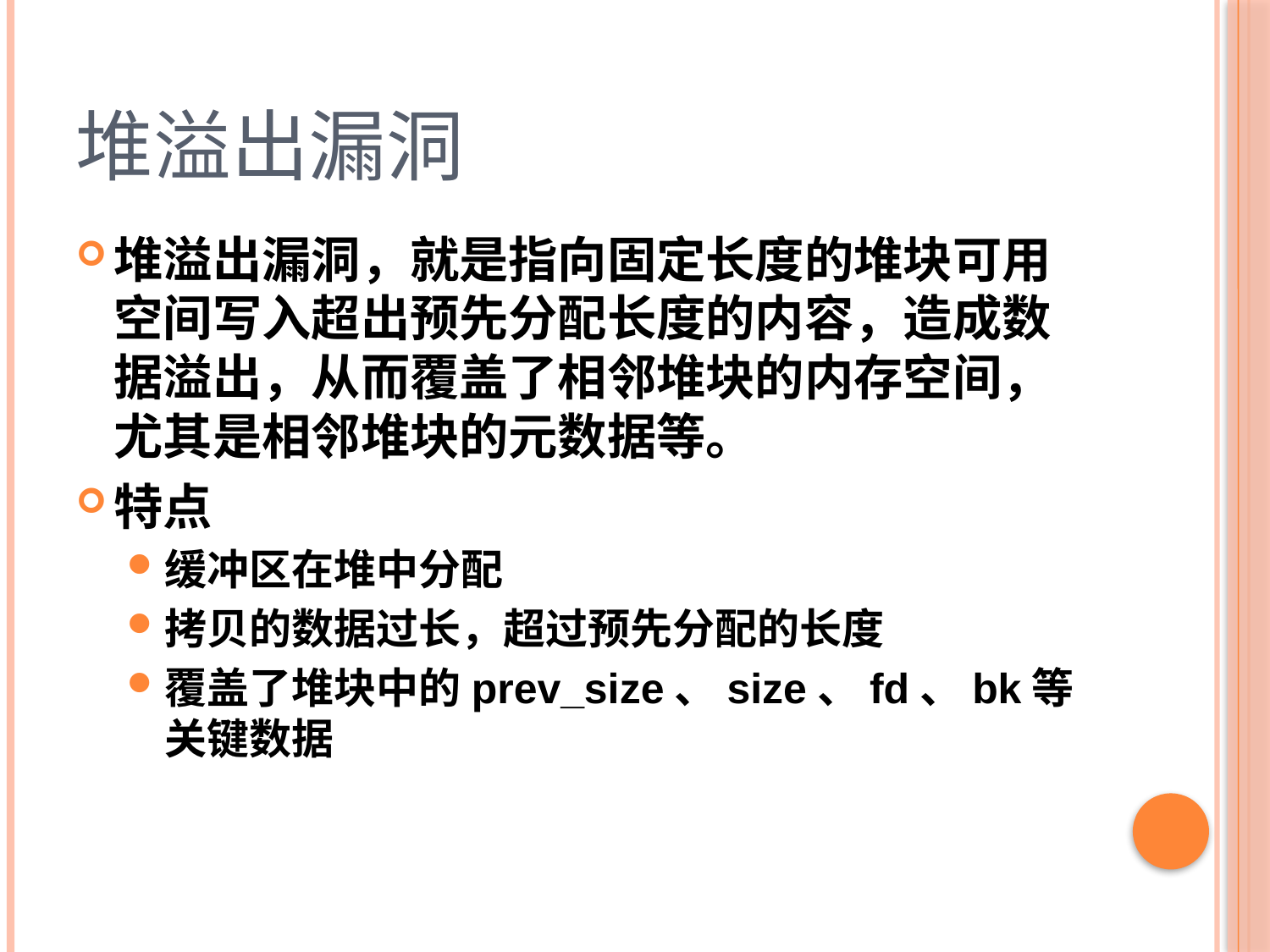

# 堆溢出漏洞
堆溢出漏洞，就是指向固定长度的堆块可用空间写入超出预先分配长度的内容，造成数据溢出，从而覆盖了相邻堆块的内存空间，尤其是相邻堆块的元数据等。
特点
缓冲区在堆中分配
拷贝的数据过长，超过预先分配的长度
覆盖了堆块中的prev_size、size、fd、bk等关键数据